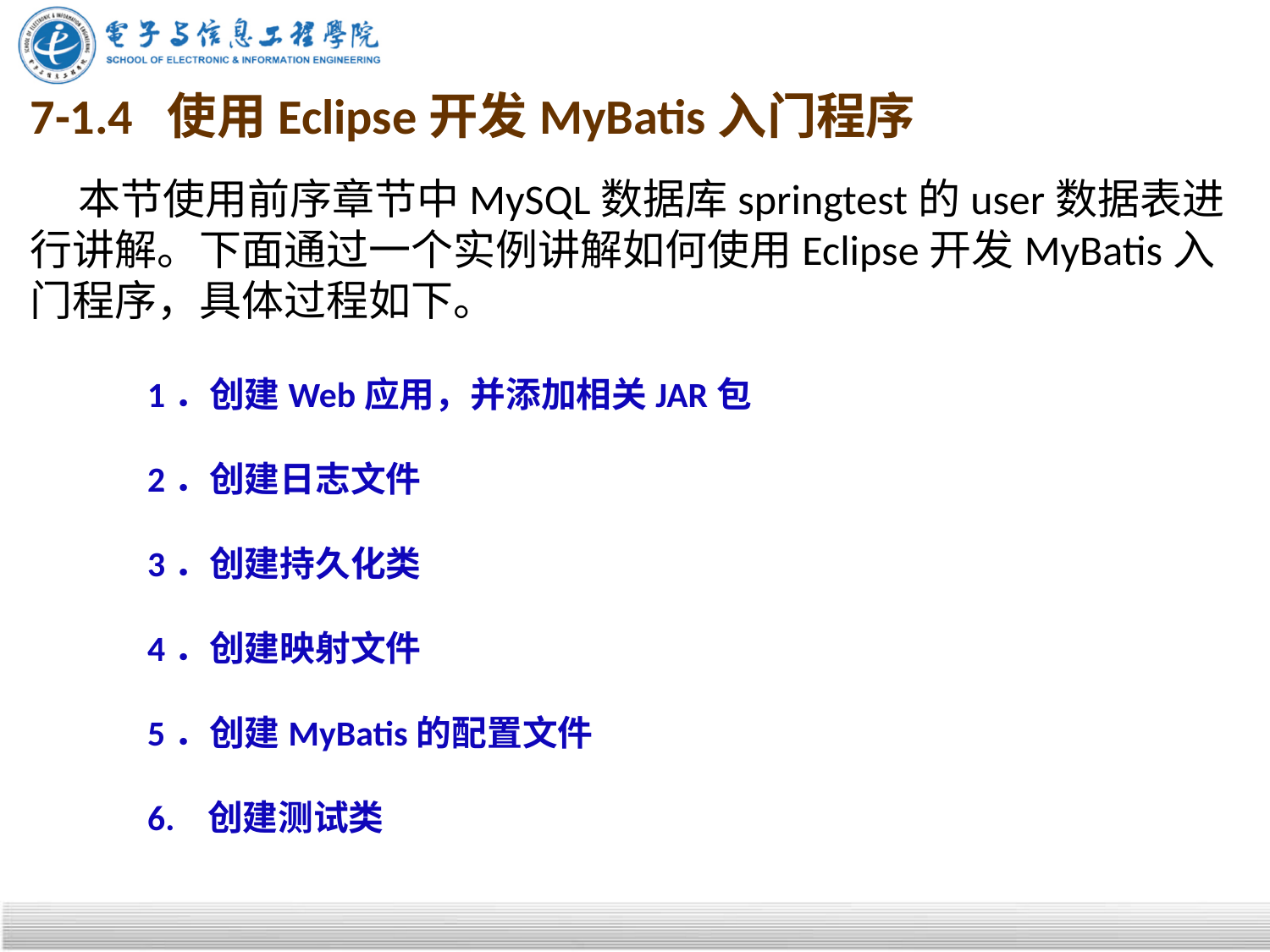

# 7-1.4  使用Eclipse开发MyBatis入门程序
    本节使用前序章节中MySQL数据库springtest的user数据表进行讲解。下面通过一个实例讲解如何使用Eclipse开发MyBatis入门程序，具体过程如下。
1．创建Web应用，并添加相关JAR包

2．创建日志文件

3．创建持久化类

4．创建映射文件

5．创建MyBatis的配置文件

6.   创建测试类